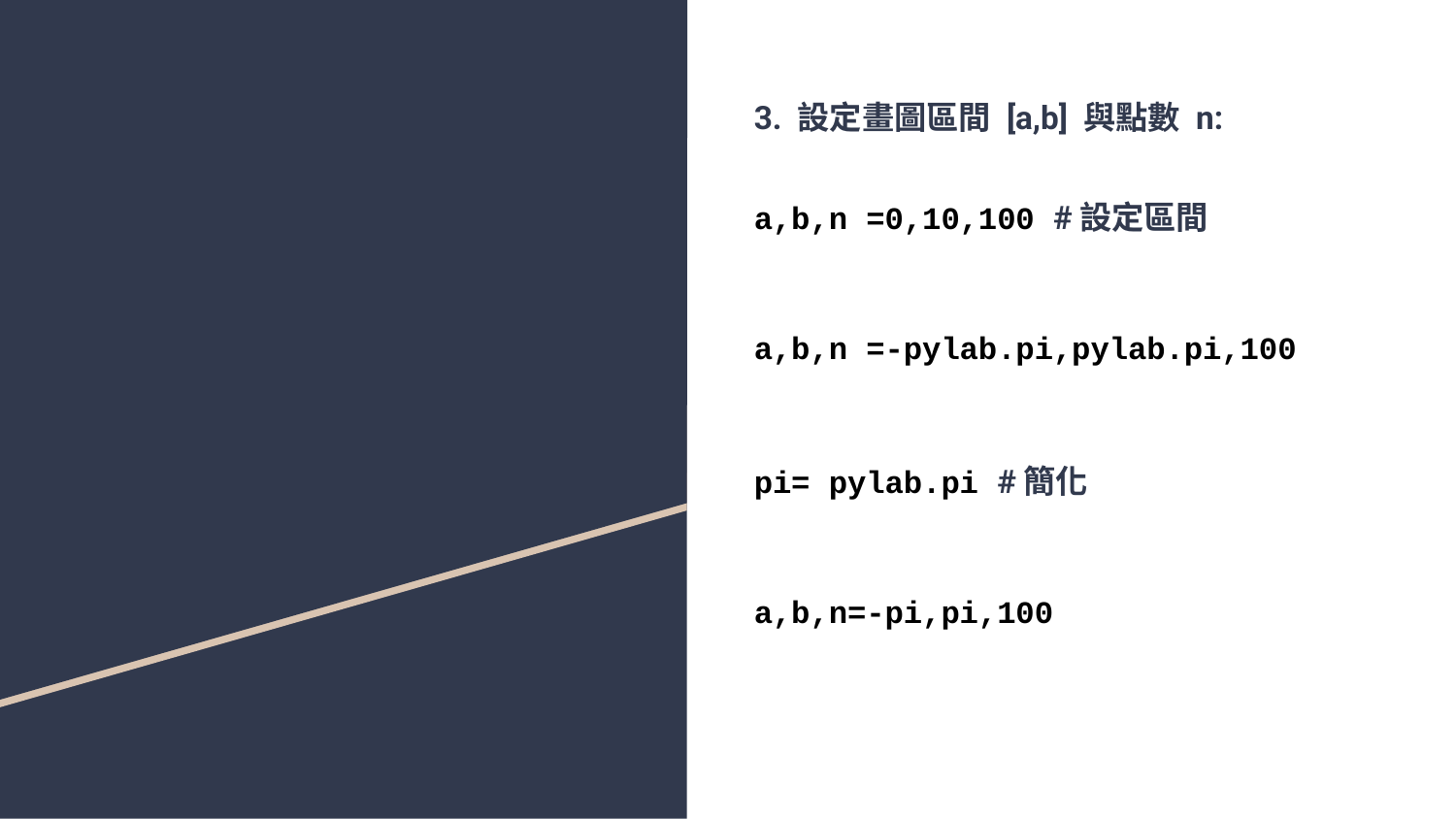

#
3. 設定畫圖區間 [a,b] 與點數 n:

a,b,n =0,10,100 #設定區間

a,b,n =-pylab.pi,pylab.pi,100

pi= pylab.pi #簡化

a,b,n=-pi,pi,100